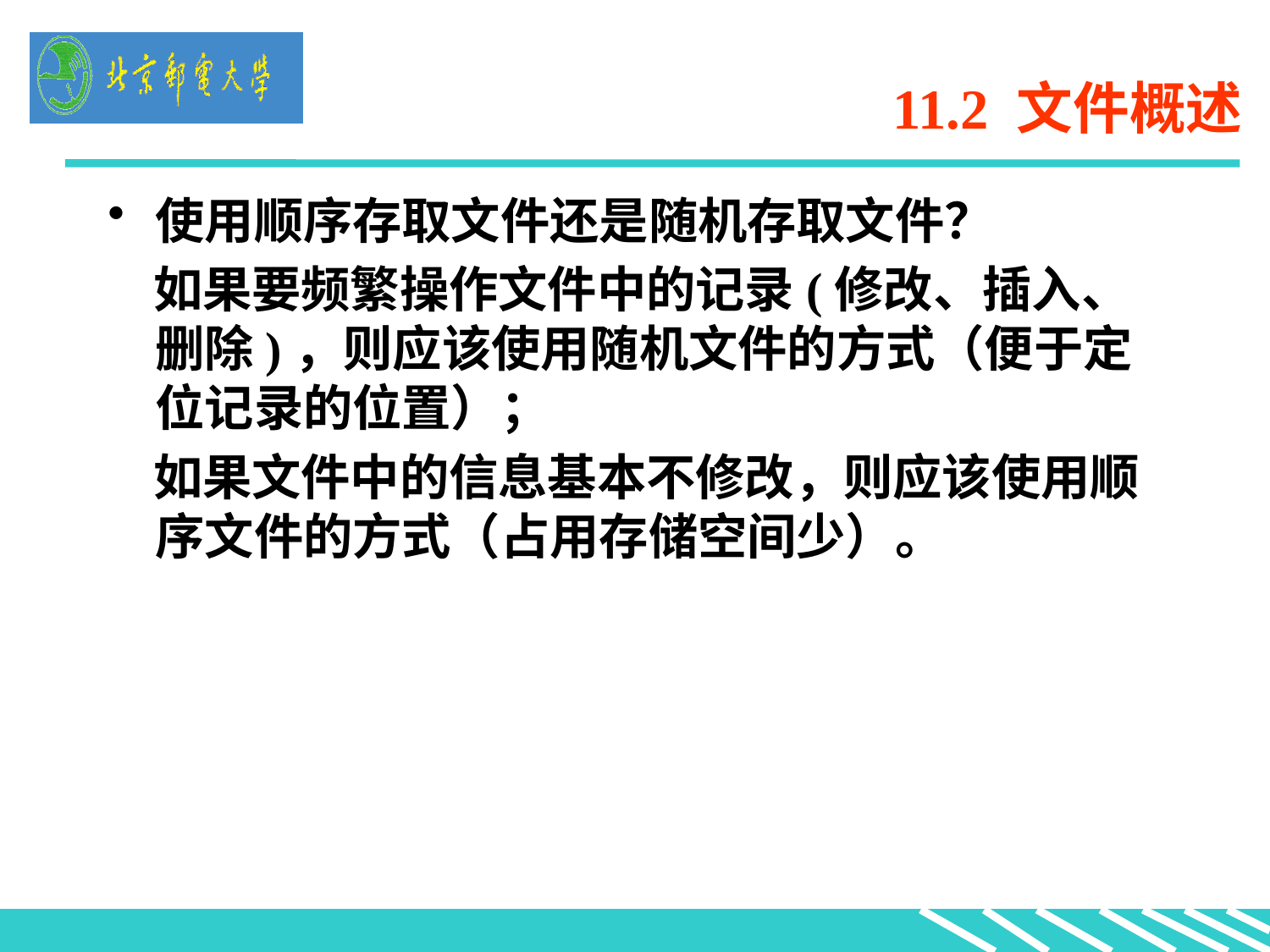

# 11.2 文件概述
使用顺序存取文件还是随机存取文件？
   如果要频繁操作文件中的记录(修改、插入、删除)，则应该使用随机文件的方式（便于定位记录的位置）；
   如果文件中的信息基本不修改，则应该使用顺序文件的方式（占用存储空间少）。
56